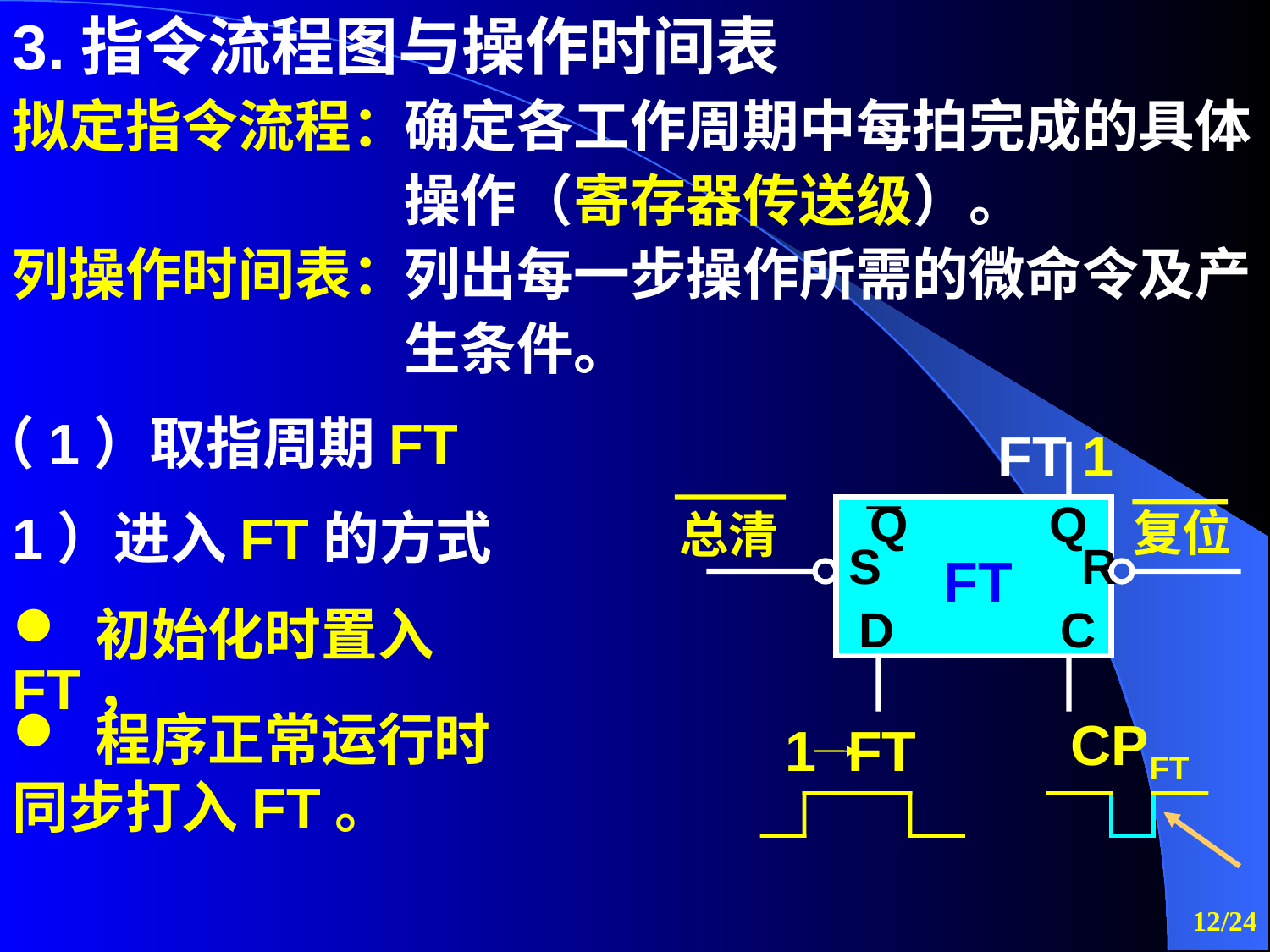

3.指令流程图与操作时间表
拟定指令流程：
确定各工作周期中每拍完成的具体
操作（寄存器传送级）。
列操作时间表：
列出每一步操作所需的微命令及产
生条件。
（1）取指周期FT
FT 1

Q
Q

S
R
FT

D
C

复位

1）进入FT的方式
总清

 初始化时置入FT，
 程序正常运行时同步打入FT。
CPFT
1  FT

12/24